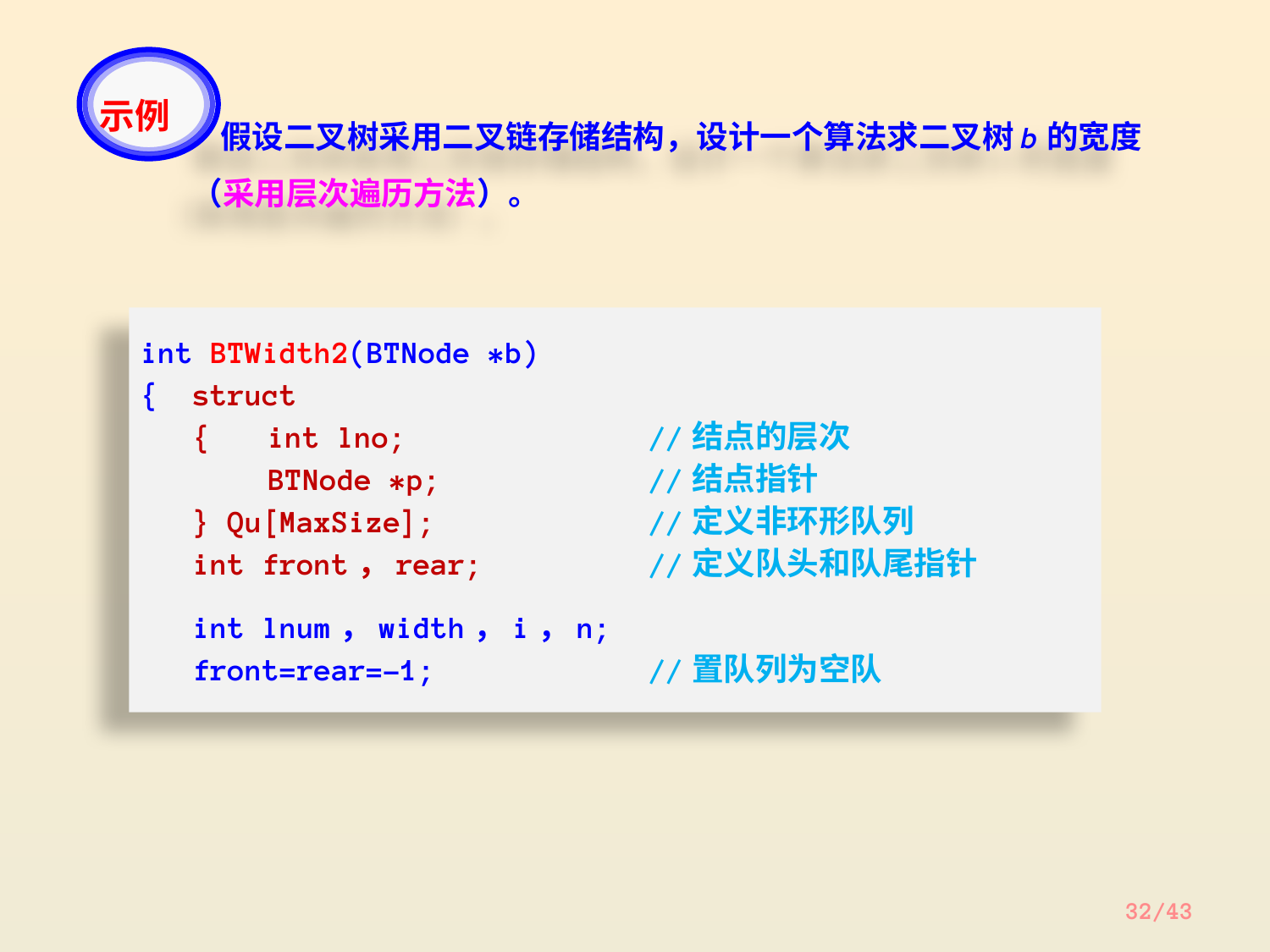

示例
   假设二叉树采用二叉链存储结构，设计一个算法求二叉树b的宽度（采用层次遍历方法）。
int BTWidth2(BTNode *b)
{  struct
   {	int lno;		//结点的层次
	BTNode *p;		//结点指针
   } Qu[MaxSize];		//定义非环形队列
   int front，rear;		//定义队头和队尾指针
   int lnum，width，i，n;
   front=rear=-1;		//置队列为空队
32/43